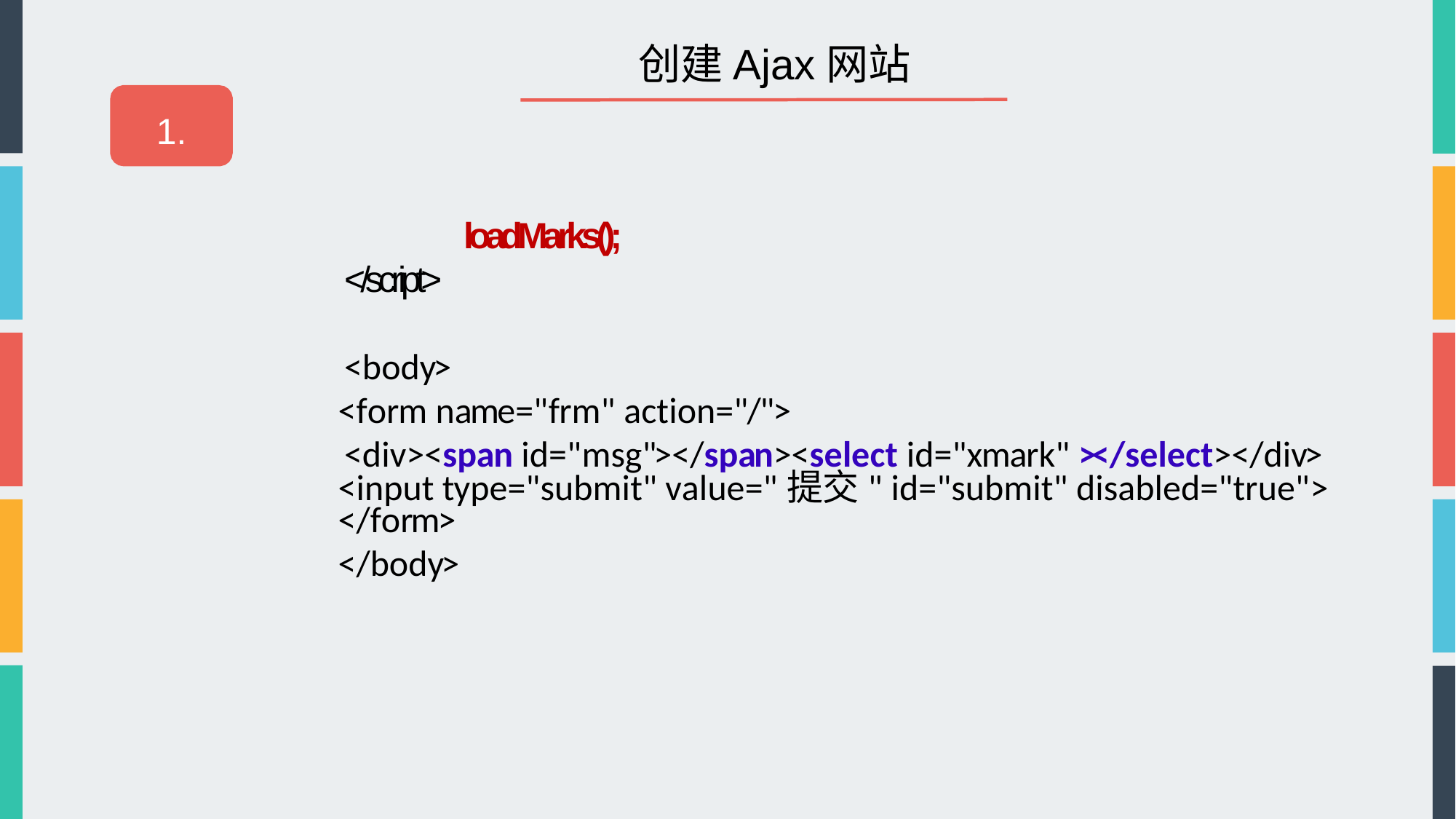

# 创建Ajax网站

1.

	 loadMarks();
</script>

<body>
<form name="frm" action="/">
<div><span id="msg"></span><select id="xmark" ></select></div>
<input type="submit" value="提交" id="submit" disabled="true">
</form>
</body>